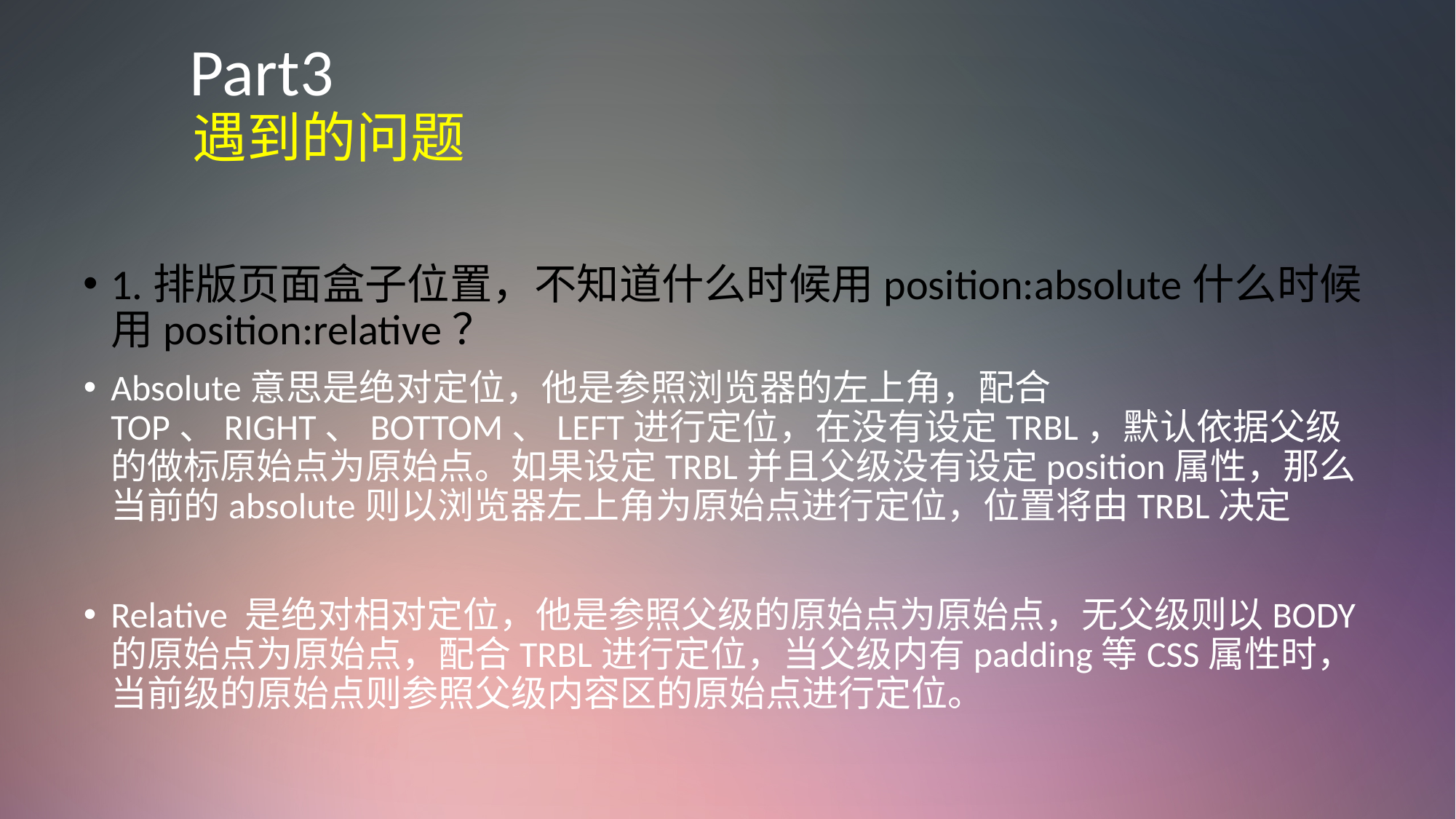

# Part3 遇到的问题

1.排版页面盒子位置，不知道什么时候用position:absolute什么时候用position:relative？
Absolute意思是绝对定位，他是参照浏览器的左上角，配合TOP、RIGHT、BOTTOM、LEFT进行定位，在没有设定TRBL，默认依据父级的做标原始点为原始点。如果设定TRBL并且父级没有设定position属性，那么当前的absolute则以浏览器左上角为原始点进行定位，位置将由TRBL决定

Relative 是绝对相对定位，他是参照父级的原始点为原始点，无父级则以BODY的原始点为原始点，配合TRBL进行定位，当父级内有padding等CSS属性时，当前级的原始点则参照父级内容区的原始点进行定位。